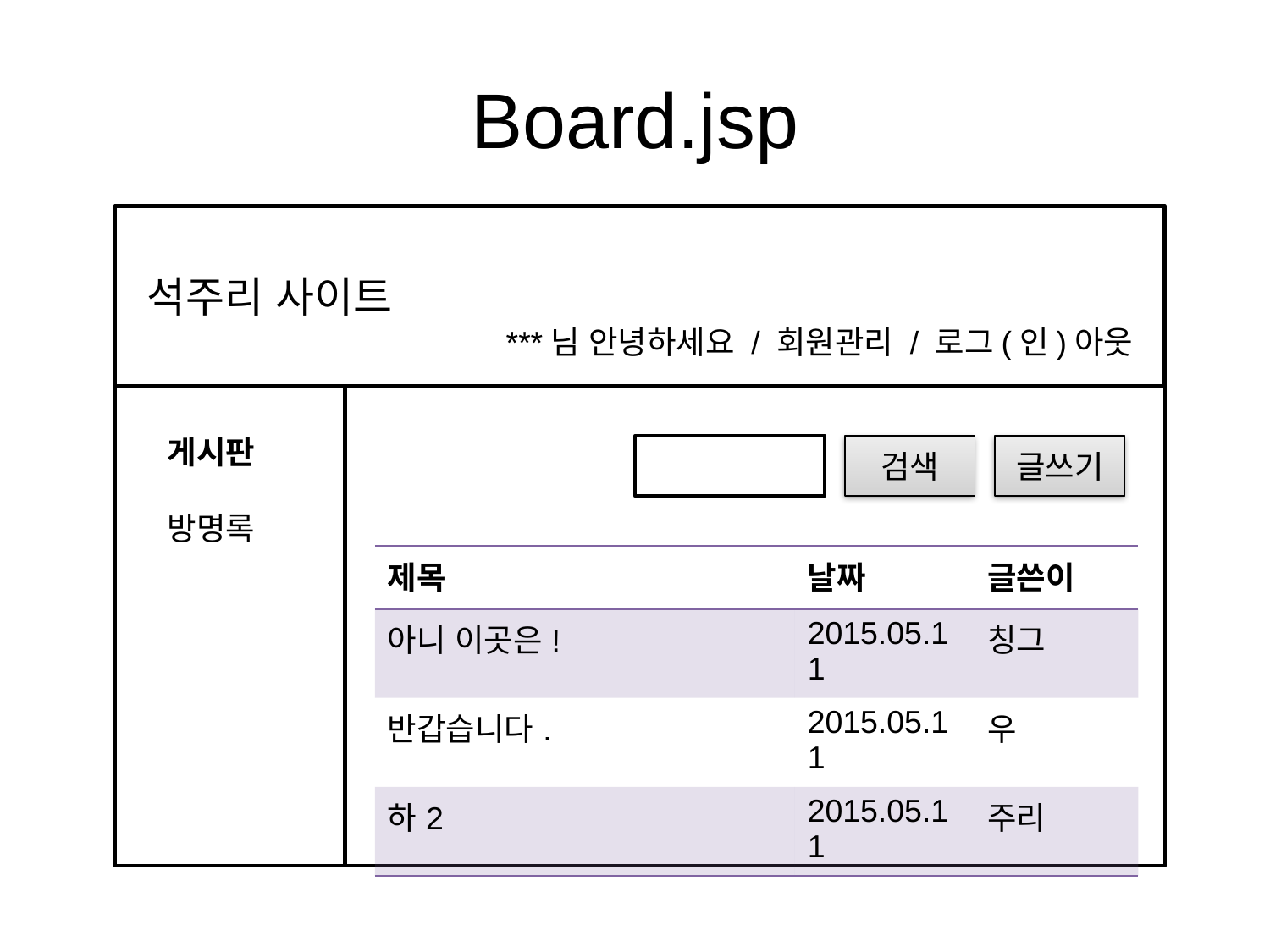

# Board.jsp

 석주리 사이트
***님 안녕하세요 / 회원관리 / 로그(인)아웃

게시판

방명록

검색
글쓰기
| 제목 | 날짜 | 글쓴이 |
| --- | --- | --- |
| 아니 이곳은! | 2015.05.11 | 칭그 |
| 반갑습니다. | 2015.05.11 | 우 |
| 하2 | 2015.05.11 | 주리 |